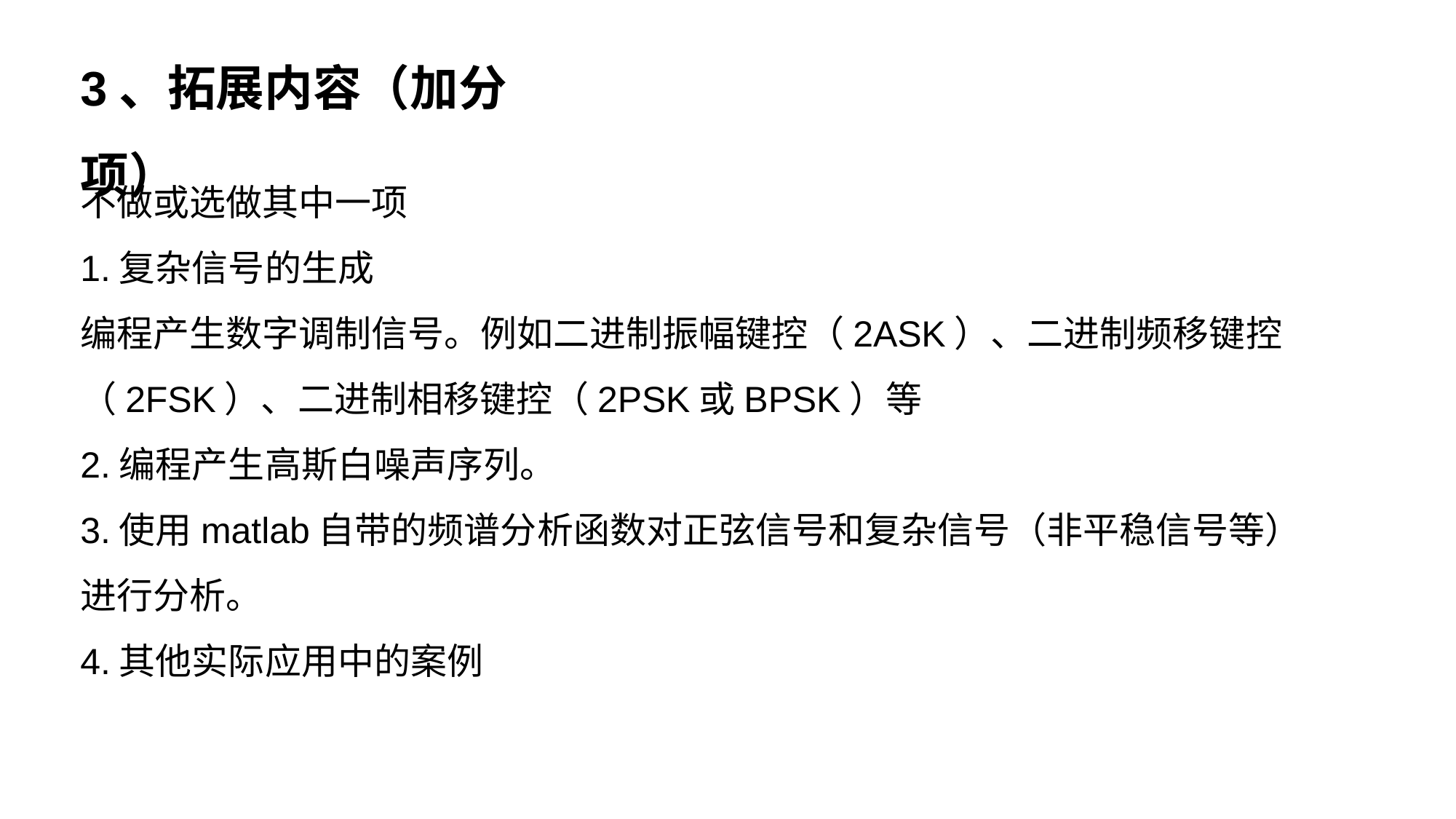

3、拓展内容（加分项）
不做或选做其中一项
1.复杂信号的生成
编程产生数字调制信号。例如二进制振幅键控（2ASK）、二进制频移键控（2FSK）、二进制相移键控（2PSK或BPSK）等
2.编程产生高斯白噪声序列。
3.使用matlab自带的频谱分析函数对正弦信号和复杂信号（非平稳信号等）进行分析。
4.其他实际应用中的案例